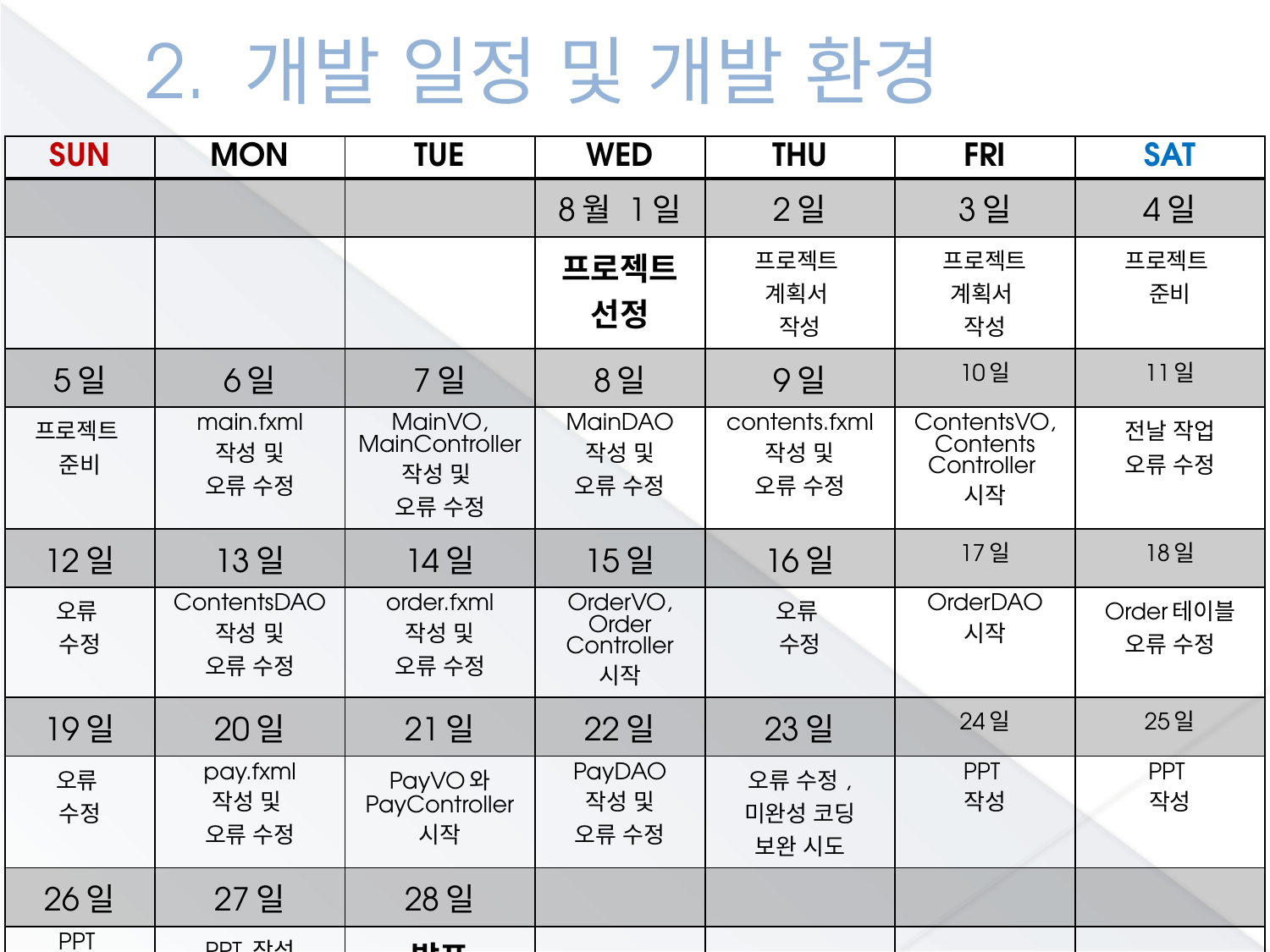

# 2. 개발 일정 및 개발 환경
| SUN | MON | TUE | WED | THU | FRI | SAT |
| --- | --- | --- | --- | --- | --- | --- |
|  |  |  | 8월 1일 | 2일 | 3일 | 4일 |
|  |  |  | 프로젝트 선정 | 프로젝트 계획서 작성 | 프로젝트 계획서 작성 | 프로젝트 준비 |
| 5일 | 6일 | 7일 | 8일 | 9일 | 10일 | 11일 |
| 프로젝트 준비 | main.fxml 작성 및 오류 수정 | MainVO, MainController 작성 및 오류 수정 | MainDAO 작성 및 오류 수정 | contents.fxml 작성 및 오류 수정 | ContentsVO, Contents Controller 시작 | 전날 작업 오류 수정 |
| 12일 | 13일 | 14일 | 15일 | 16일 | 17일 | 18일 |
| 오류 수정 | ContentsDAO 작성 및 오류 수정 | order.fxml 작성 및 오류 수정 | OrderVO, Order Controller 시작 | 오류 수정 | OrderDAO 시작 | Order테이블 오류 수정 |
| 19일 | 20일 | 21일 | 22일 | 23일 | 24일 | 25일 |
| 오류 수정 | pay.fxml 작성 및 오류 수정 | PayVO와 PayController 시작 | PayDAO 작성 및 오류 수정 | 오류 수정, 미완성 코딩 보완 시도 | PPT 작성 | PPT 작성 |
| 26일 | 27일 | 28일 |  |  |  |  |
| PPT 작성 | PPT 작성 및 제출 | 발표 |  |  |  |  |